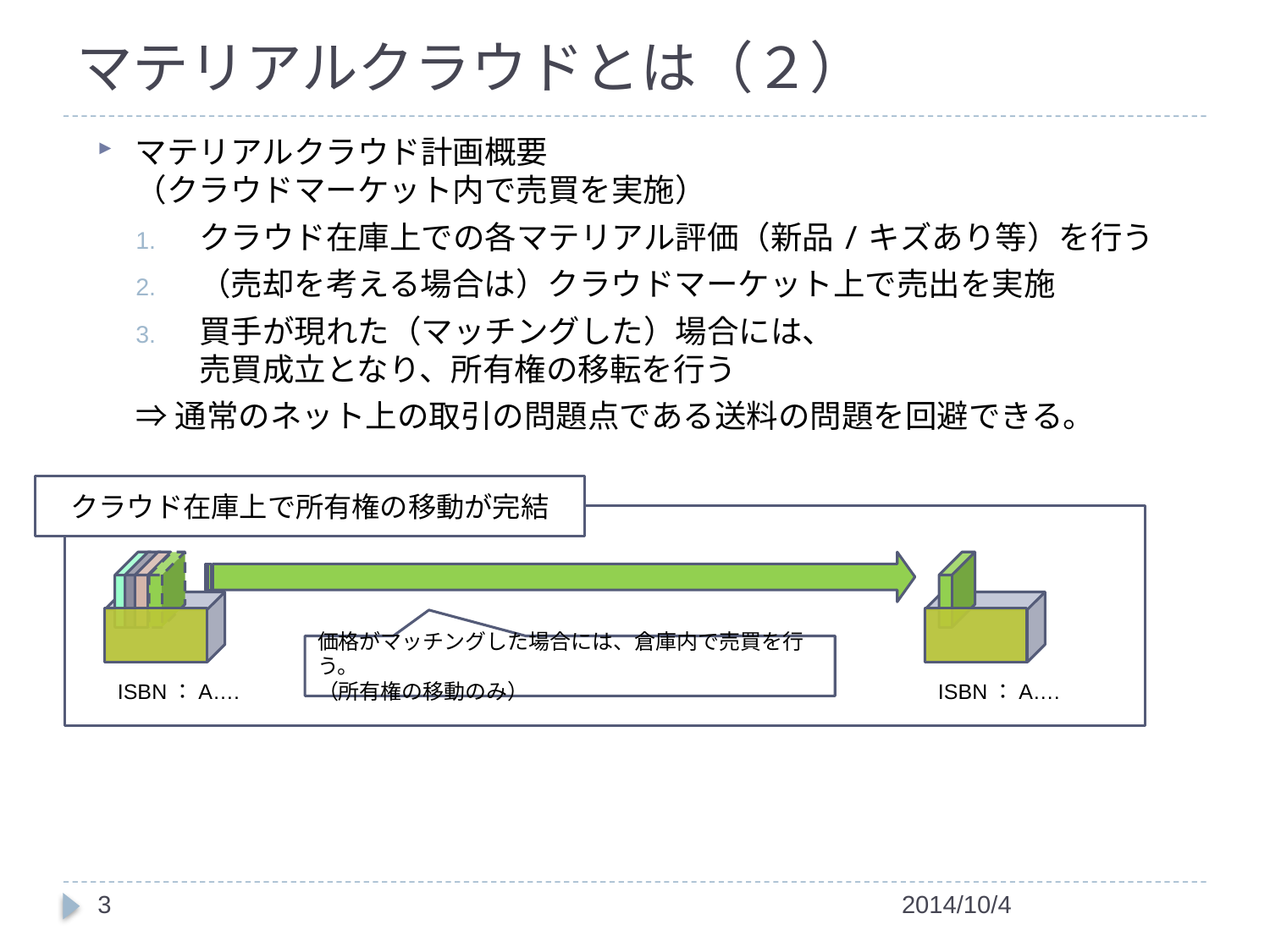

# マテリアルクラウドとは（２）
マテリアルクラウド計画概要
（クラウドマーケット内で売買を実施）
クラウド在庫上での各マテリアル評価（新品/キズあり等）を行う
（売却を考える場合は）クラウドマーケット上で売出を実施
買手が現れた（マッチングした）場合には、
売買成立となり、所有権の移転を行う
⇒通常のネット上の取引の問題点である送料の問題を回避できる。
クラウド在庫上で所有権の移動が完結

価格がマッチングした場合には、倉庫内で売買を行う。
（所有権の移動のみ）
ISBN：A….

ISBN：A….

3
2014/10/4